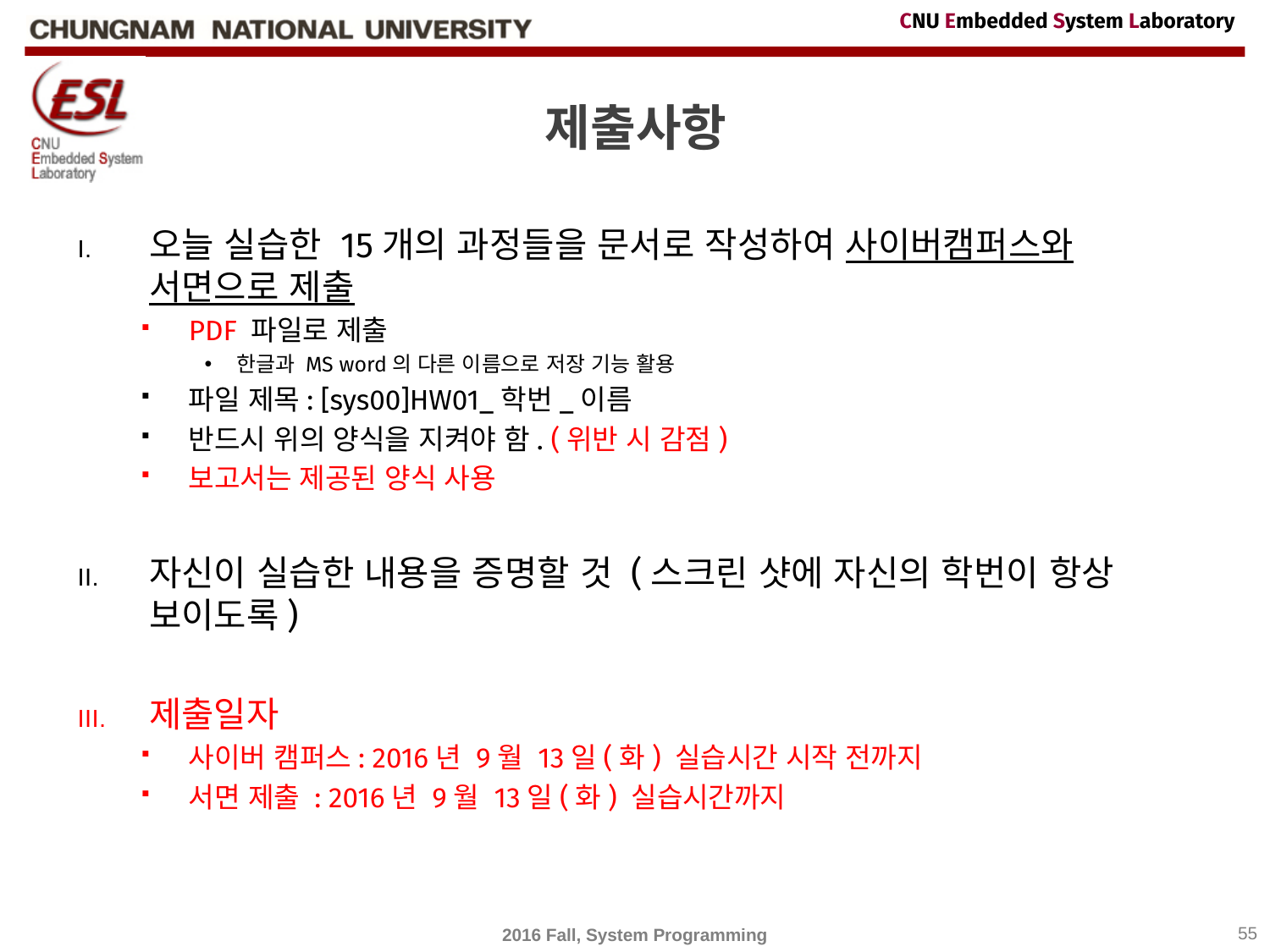

# 제출사항
오늘 실습한 15개의 과정들을 문서로 작성하여 사이버캠퍼스와 서면으로 제출
PDF 파일로 제출
한글과 MS word의 다른 이름으로 저장 기능 활용
파일 제목: [sys00]HW01_학번_이름
반드시 위의 양식을 지켜야 함. (위반 시 감점)
보고서는 제공된 양식 사용

자신이 실습한 내용을 증명할 것 (스크린 샷에 자신의 학번이 항상 보이도록)

제출일자
사이버 캠퍼스: 2016년 9월 13일(화) 실습시간 시작 전까지
서면 제출 : 2016년 9월 13일(화) 실습시간까지

2016 Fall, System Programming
55